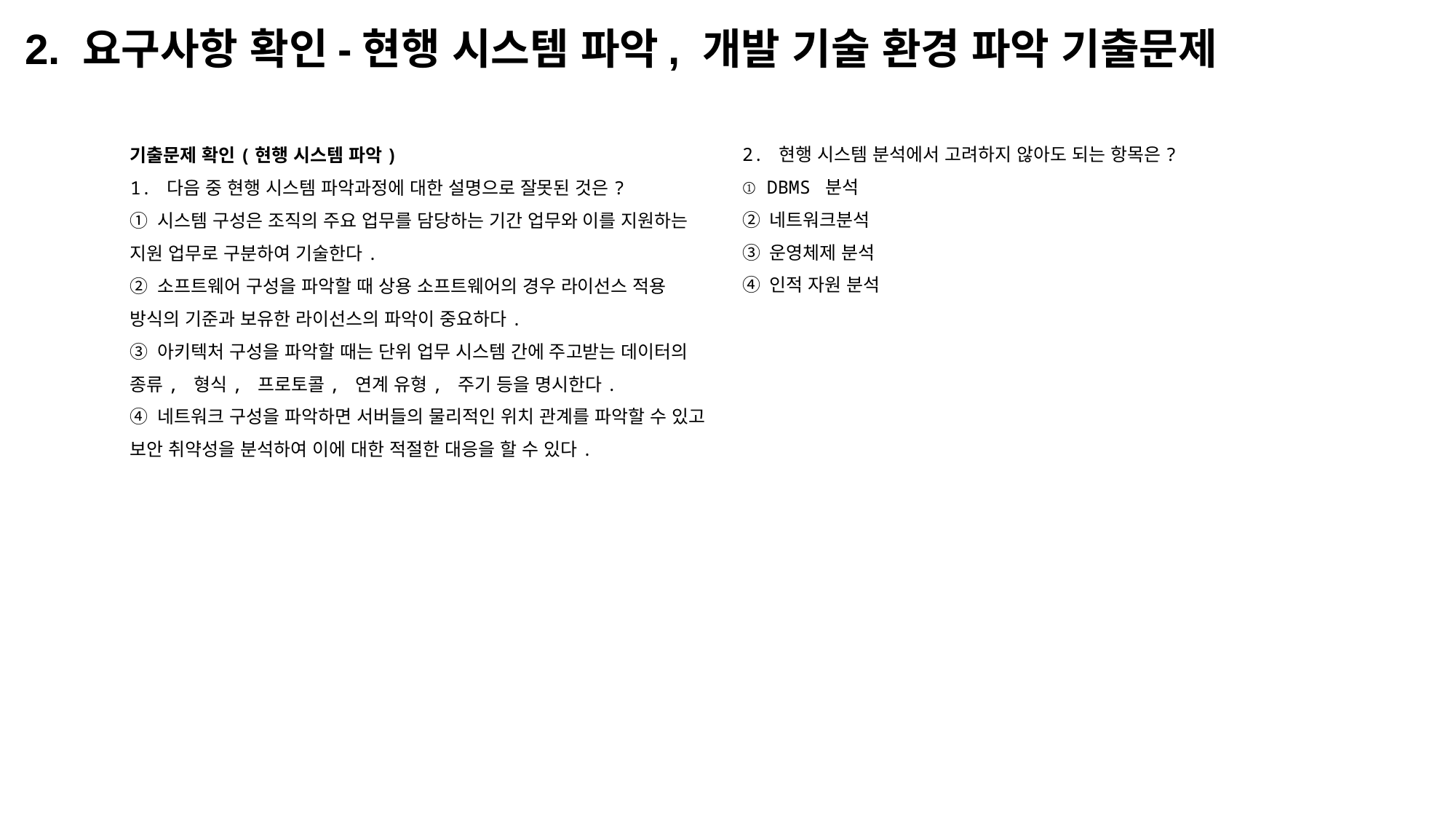

# 2. 요구사항 확인-현행 시스템 파악, 개발 기술 환경 파악 기출문제
2. 현행 시스템 분석에서 고려하지 않아도 되는 항목은?
① DBMS 분석
② 네트워크분석
③ 운영체제 분석
④ 인적 자원 분석
기출문제 확인(현행 시스템 파악)
1. 다음 중 현행 시스템 파악과정에 대한 설명으로 잘못된 것은?
① 시스템 구성은 조직의 주요 업무를 담당하는 기간 업무와 이를 지원하는 지원 업무로 구분하여 기술한다.
② 소프트웨어 구성을 파악할 때 상용 소프트웨어의 경우 라이선스 적용 방식의 기준과 보유한 라이선스의 파악이 중요하다.
③ 아키텍처 구성을 파악할 때는 단위 업무 시스템 간에 주고받는 데이터의 종류, 형식, 프로토콜, 연계 유형, 주기 등을 명시한다.
④ 네트워크 구성을 파악하면 서버들의 물리적인 위치 관계를 파악할 수 있고 보안 취약성을 분석하여 이에 대한 적절한 대응을 할 수 있다.